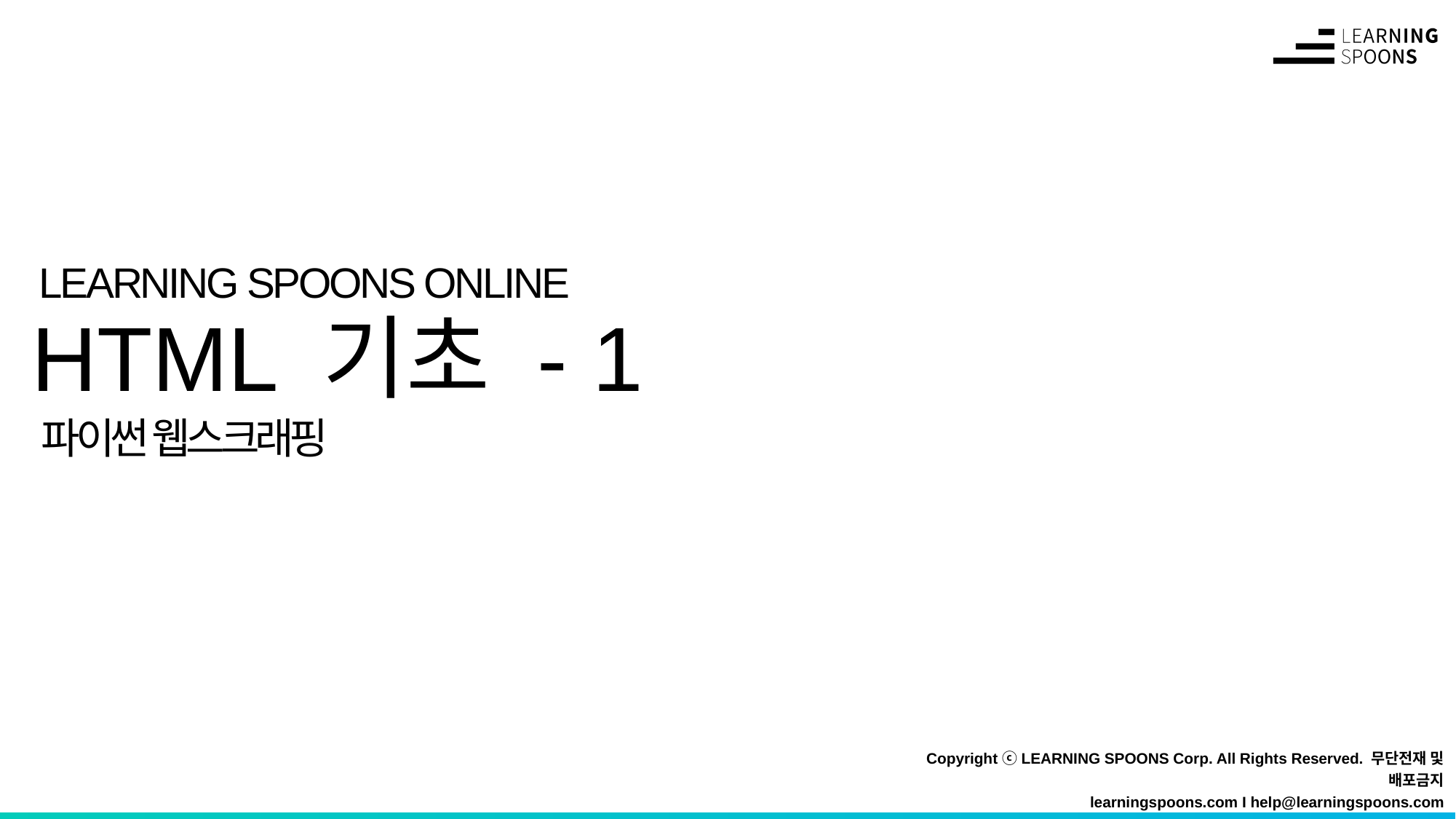

# HTML 기초 - 1
파이썬 웹스크래핑